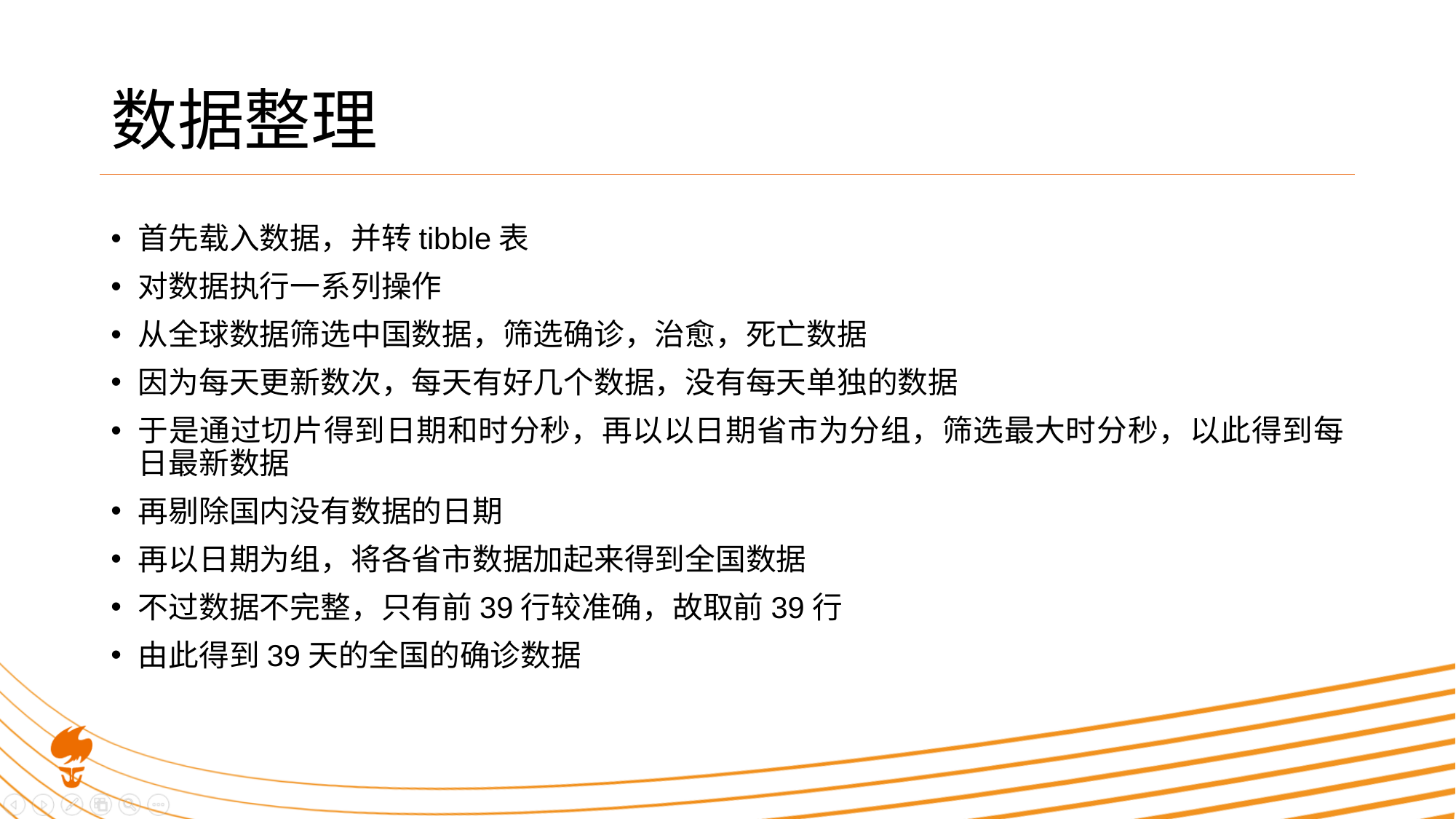

# 数据整理
首先载入数据，并转tibble表
对数据执行一系列操作
从全球数据筛选中国数据，筛选确诊，治愈，死亡数据
因为每天更新数次，每天有好几个数据，没有每天单独的数据
于是通过切片得到日期和时分秒，再以以日期省市为分组，筛选最大时分秒，以此得到每日最新数据
再剔除国内没有数据的日期
再以日期为组，将各省市数据加起来得到全国数据
不过数据不完整，只有前39行较准确，故取前39行
由此得到39天的全国的确诊数据